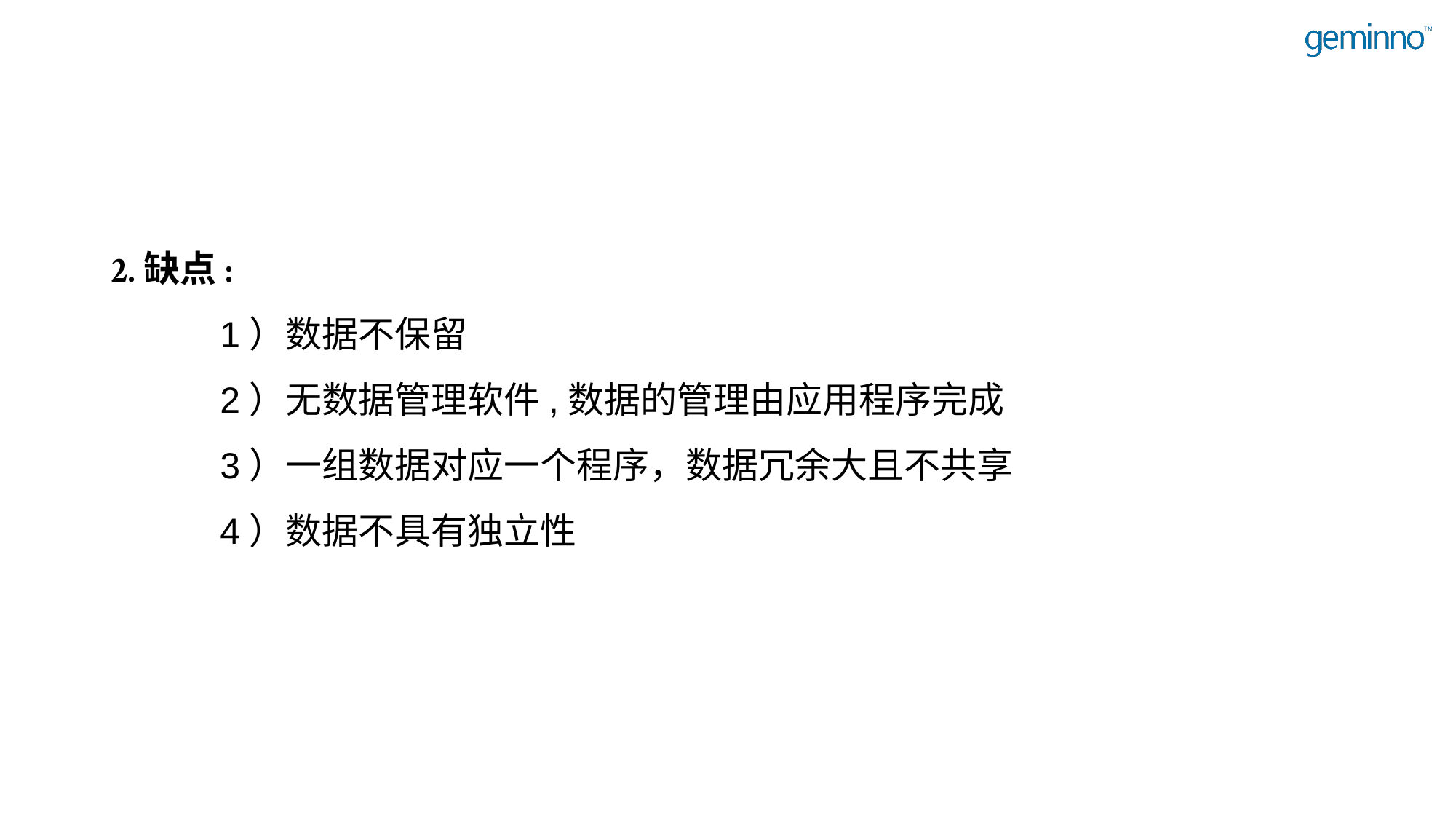

2.缺点:
	1）数据不保留
	2）无数据管理软件,数据的管理由应用程序完成
	3）一组数据对应一个程序，数据冗余大且不共享
	4）数据不具有独立性